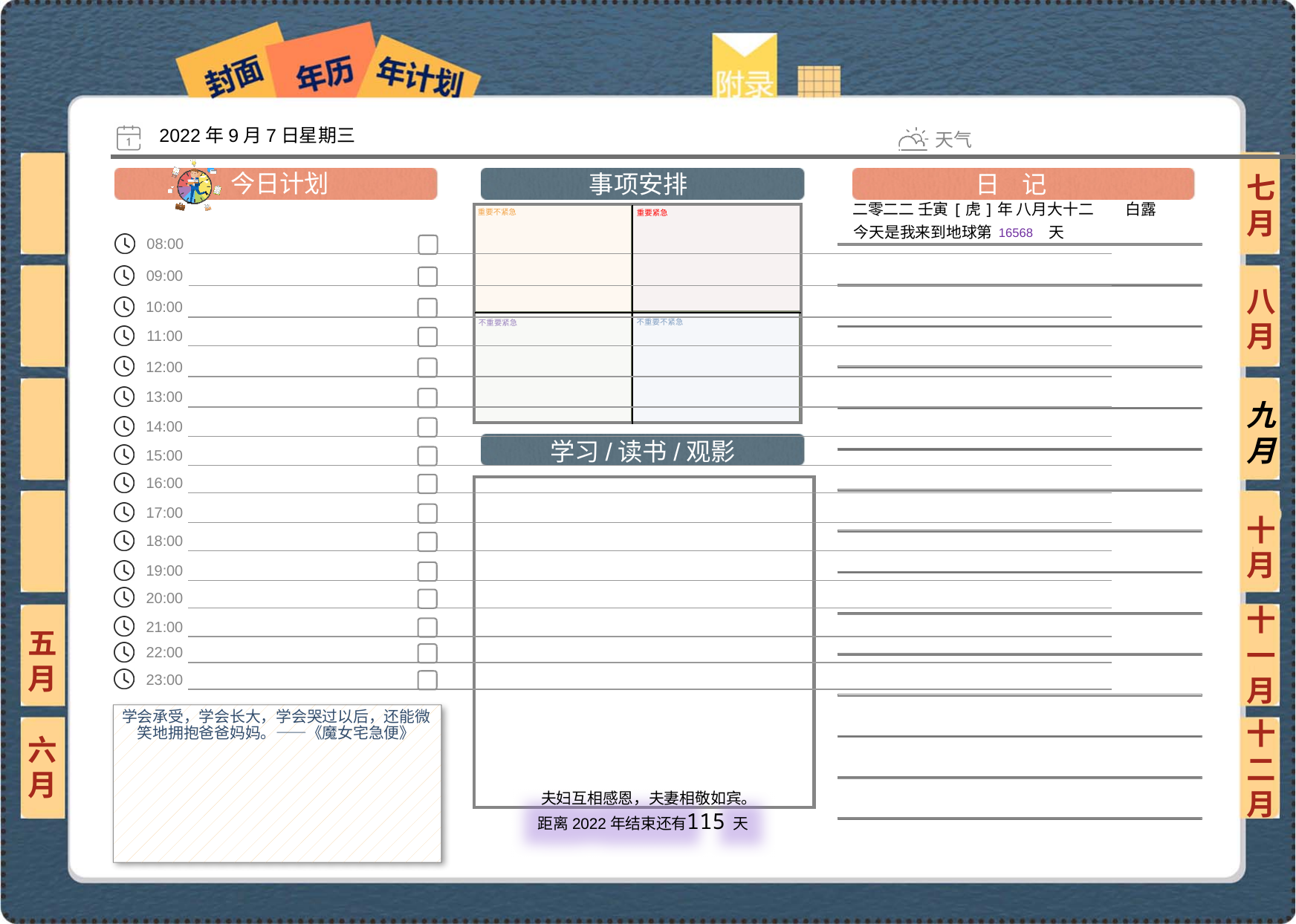

2022年9月7日星期三
七月
二零二二 壬寅[虎]年 八月大十二         白露
16568
八月
九月
十月
十一月
五月
学会承受，学会长大，学会哭过以后，还能微笑地拥抱爸爸妈妈。——《魔女宅急便》

六月
十二月
115
 夫妇互相感恩，夫妻相敬如宾。